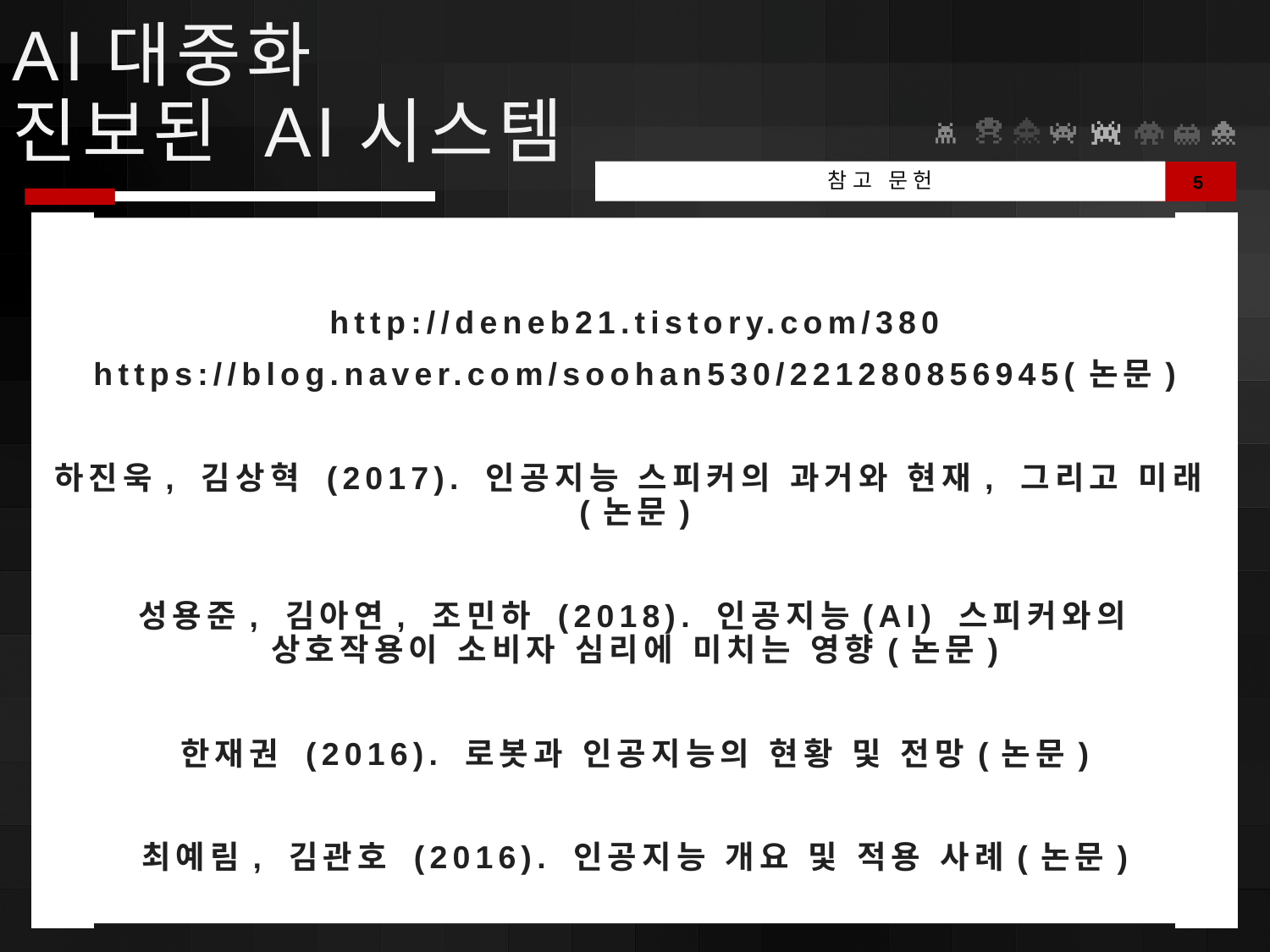

# AI대중화 진보된 AI시스템
참고 문헌
5

http://deneb21.tistory.com/380
https://blog.naver.com/soohan530/221280856945(논문)

하진욱, 김상혁 (2017). 인공지능 스피커의 과거와 현재, 그리고 미래(논문)

성용준, 김아연, 조민하 (2018). 인공지능(AI) 스피커와의 상호작용이 소비자 심리에 미치는 영향(논문)

한재권 (2016). 로봇과 인공지능의 현황 및 전망(논문)

최예림, 김관호 (2016). 인공지능 개요 및 적용 사례(논문)